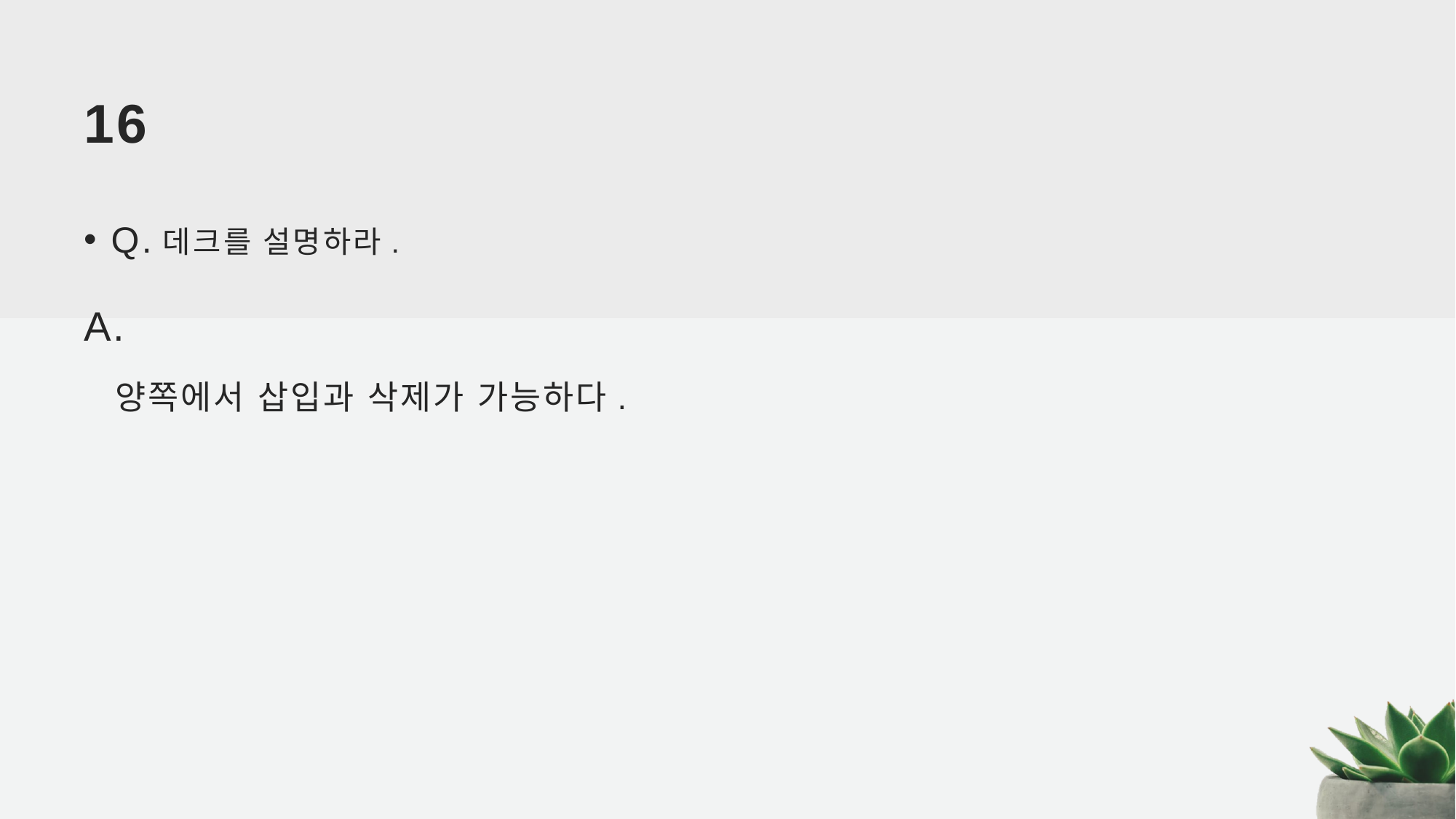

# 16
Q.데크를 설명하라.
A.
  양쪽에서 삽입과 삭제가 가능하다.